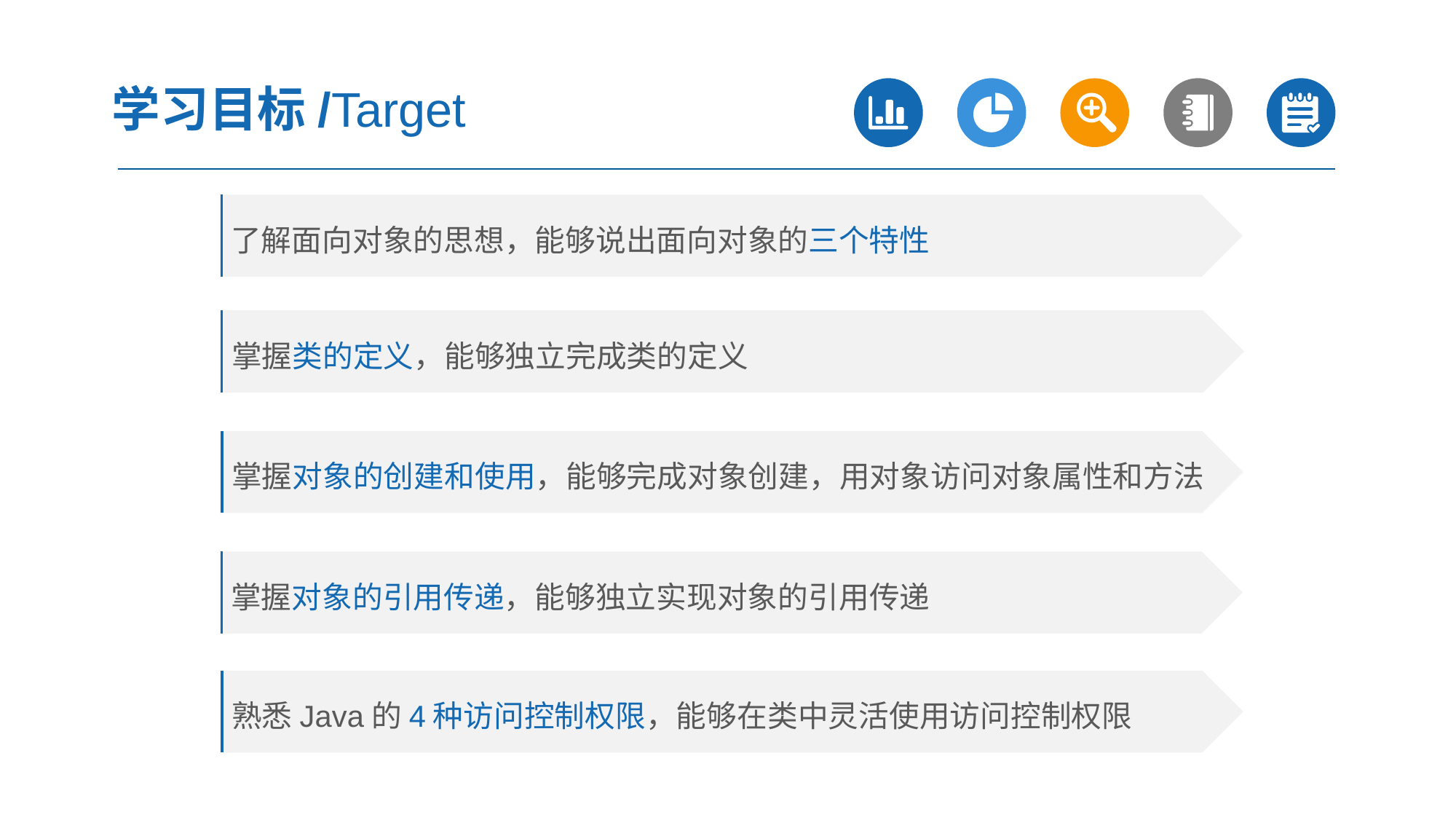

学习目标/Target
了解面向对象的思想，能够说出面向对象的三个特性

掌握类的定义，能够独立完成类的定义

掌握对象的创建和使用，能够完成对象创建，用对象访问对象属性和方法

掌握对象的引用传递，能够独立实现对象的引用传递

熟悉Java的4种访问控制权限，能够在类中灵活使用访问控制权限